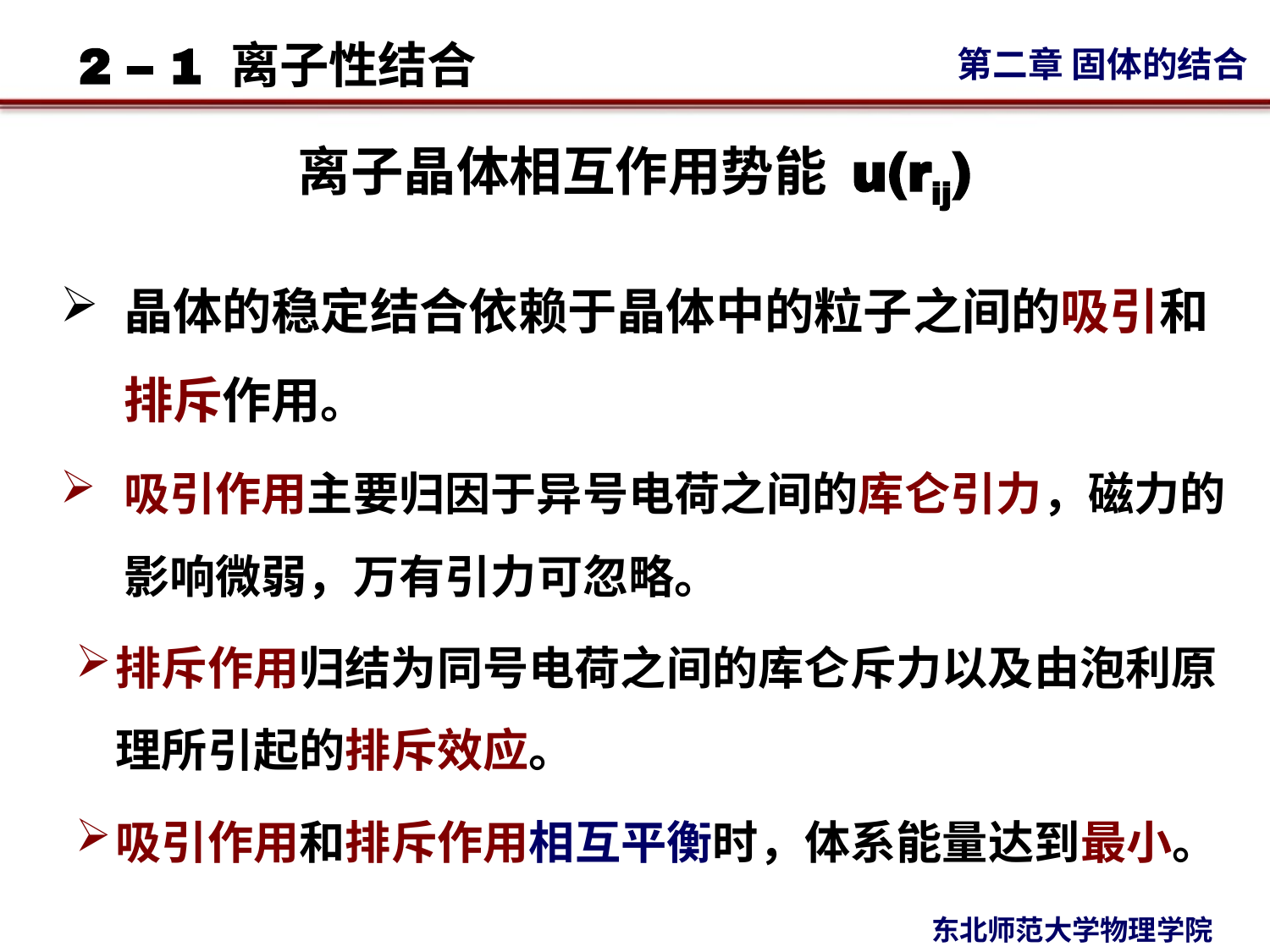

# 离子晶体相互作用势能 u(rij)

晶体的稳定结合依赖于晶体中的粒子之间的吸引和排斥作用。
吸引作用主要归因于异号电荷之间的库仑引力，磁力的影响微弱，万有引力可忽略。
排斥作用归结为同号电荷之间的库仑斥力以及由泡利原理所引起的排斥效应。
吸引作用和排斥作用相互平衡时，体系能量达到最小。